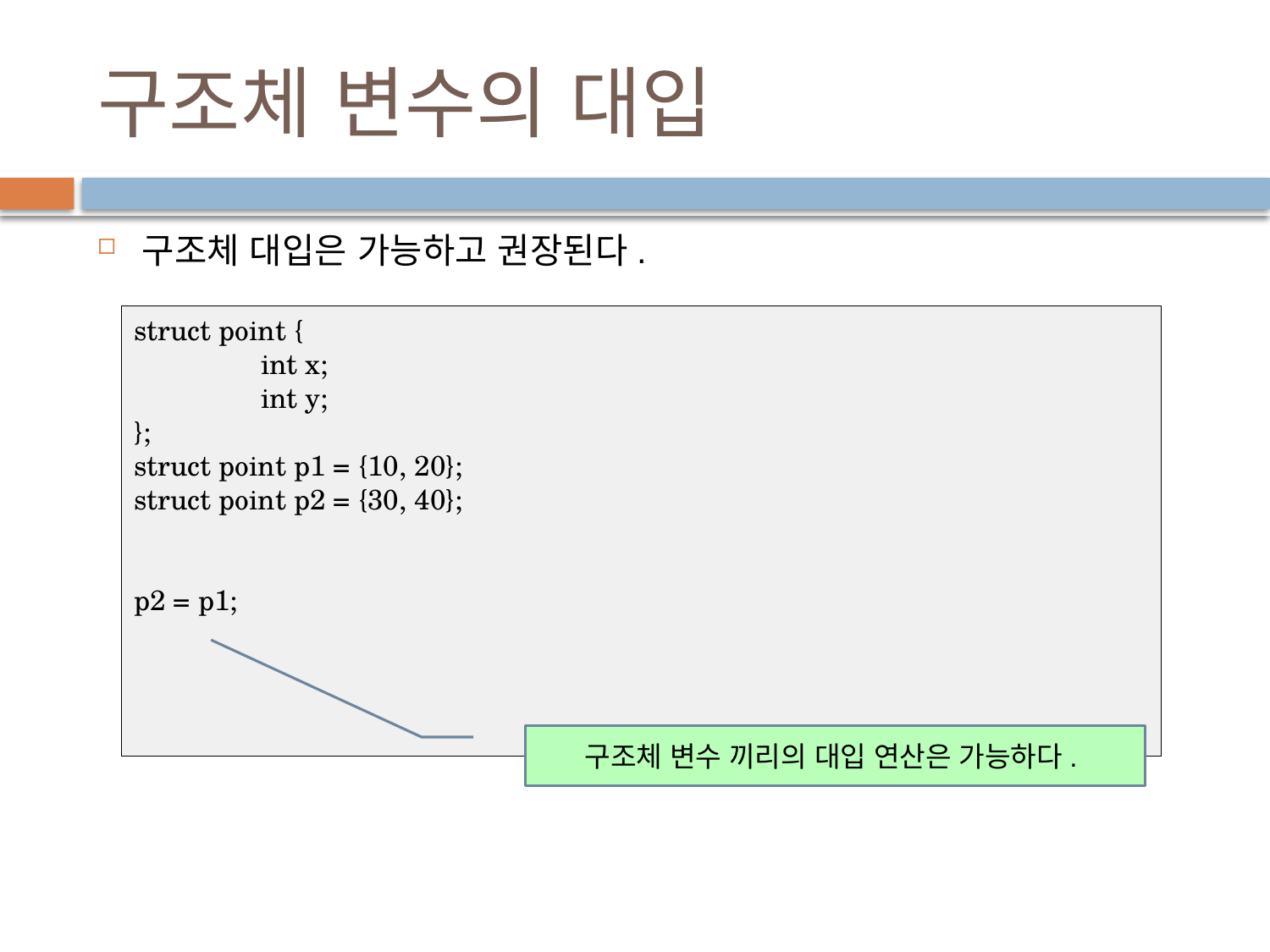

# 구조체 변수의 대입
구조체 대입은 가능하고 권장된다.
struct point {
	int x;
	int y;
};
struct point p1 = {10, 20};
struct point p2 = {30, 40};

p2 = p1;

구조체 변수 끼리의 대입 연산은 가능하다.